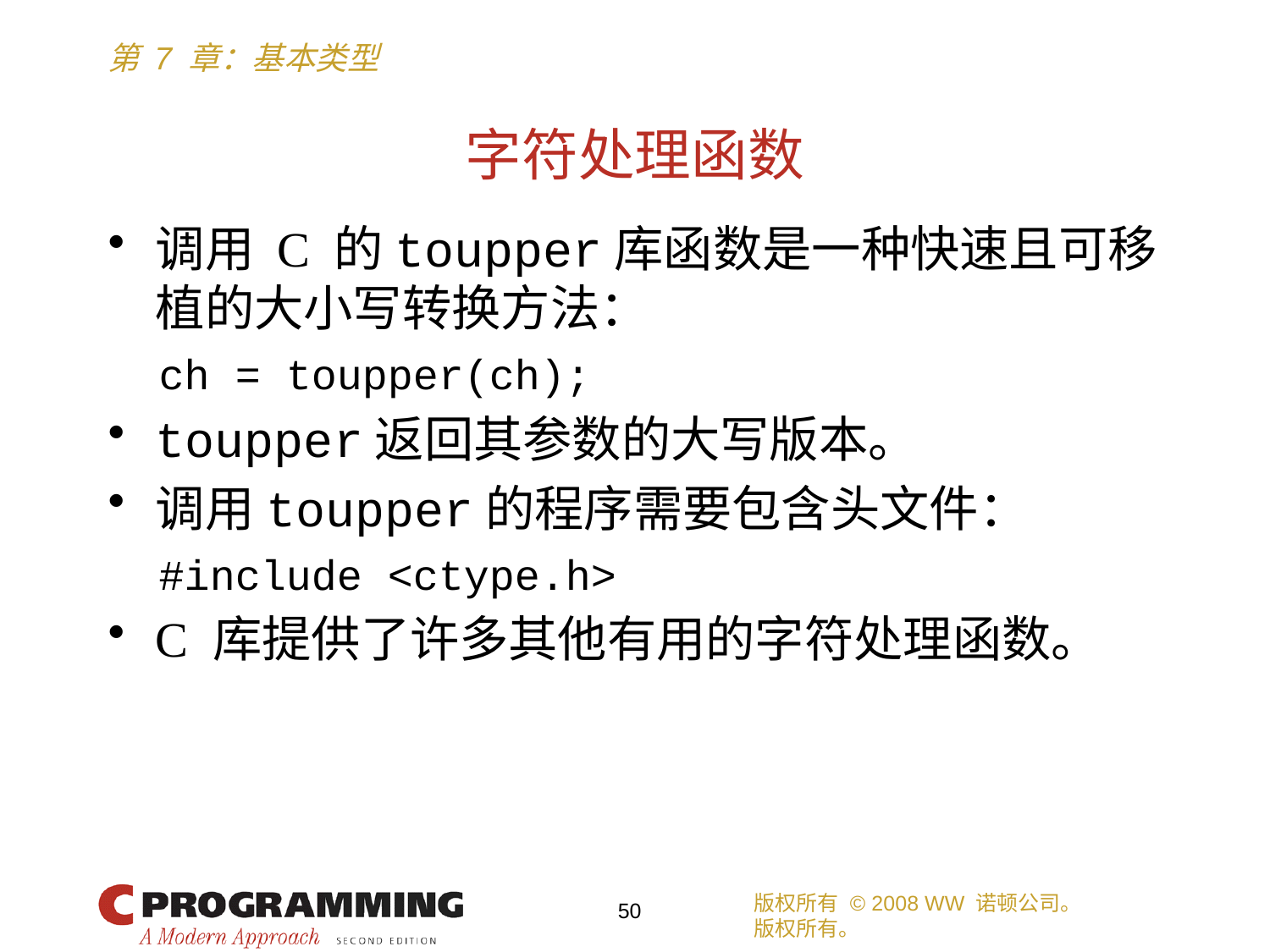

# 字符处理函数
调用 C 的toupper库函数是一种快速且可移植的大小写转换方法：
  ch = toupper(ch);
toupper返回其参数的大写版本。
调用toupper的程序需要包含头文件：
  #include <ctype.h>
C 库提供了许多其他有用的字符处理函数。

版权所有 © 2008 WW 诺顿公司。
版权所有。
50